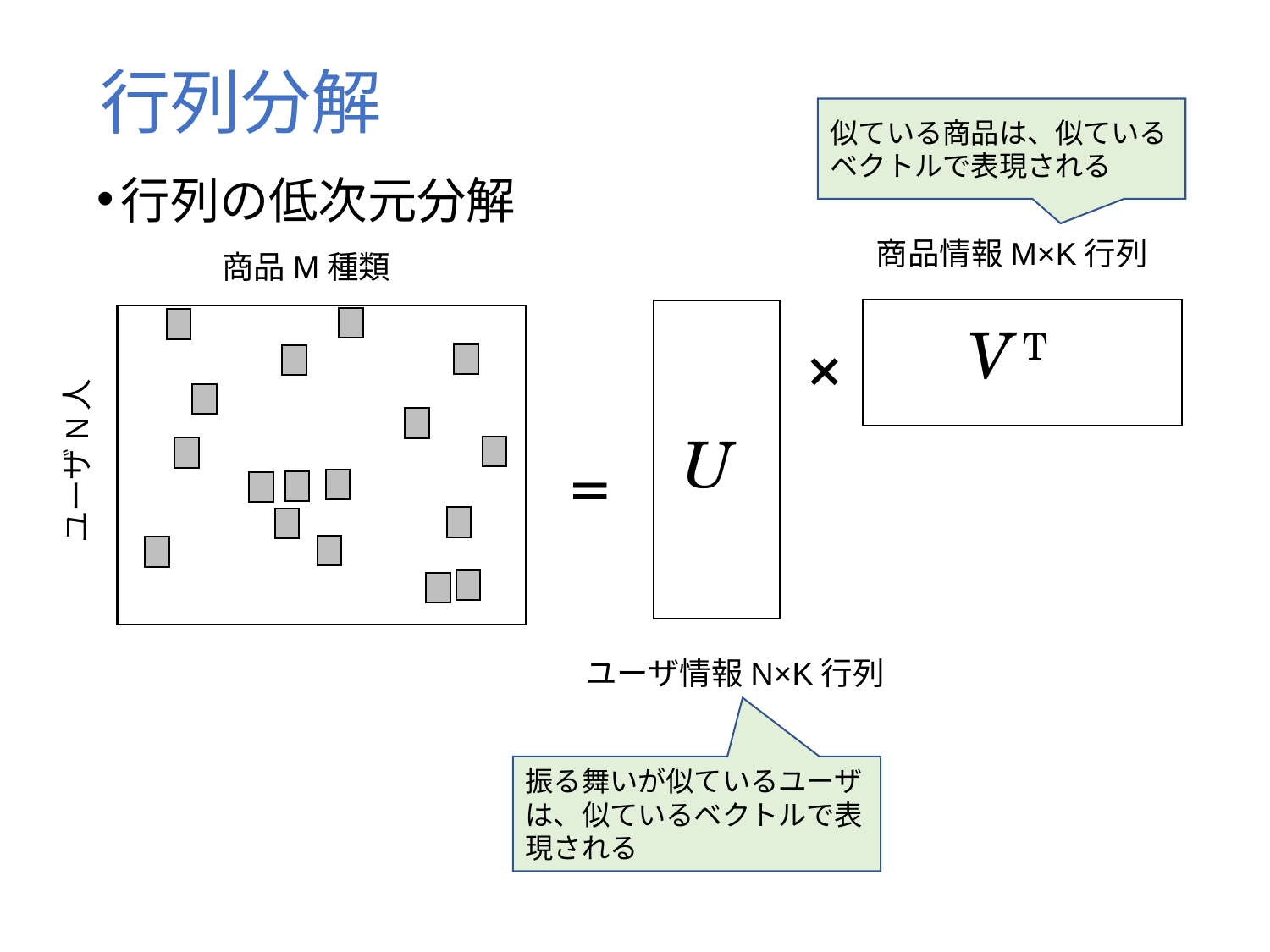

# 行列分解
似ている商品は、似ているベクトルで表現される
行列の低次元分解

商品情報M×K行列
商品M種類

V T
×

U
ユーザN人

=

ユーザ情報N×K行列
振る舞いが似ているユーザは、似ているベクトルで表現される